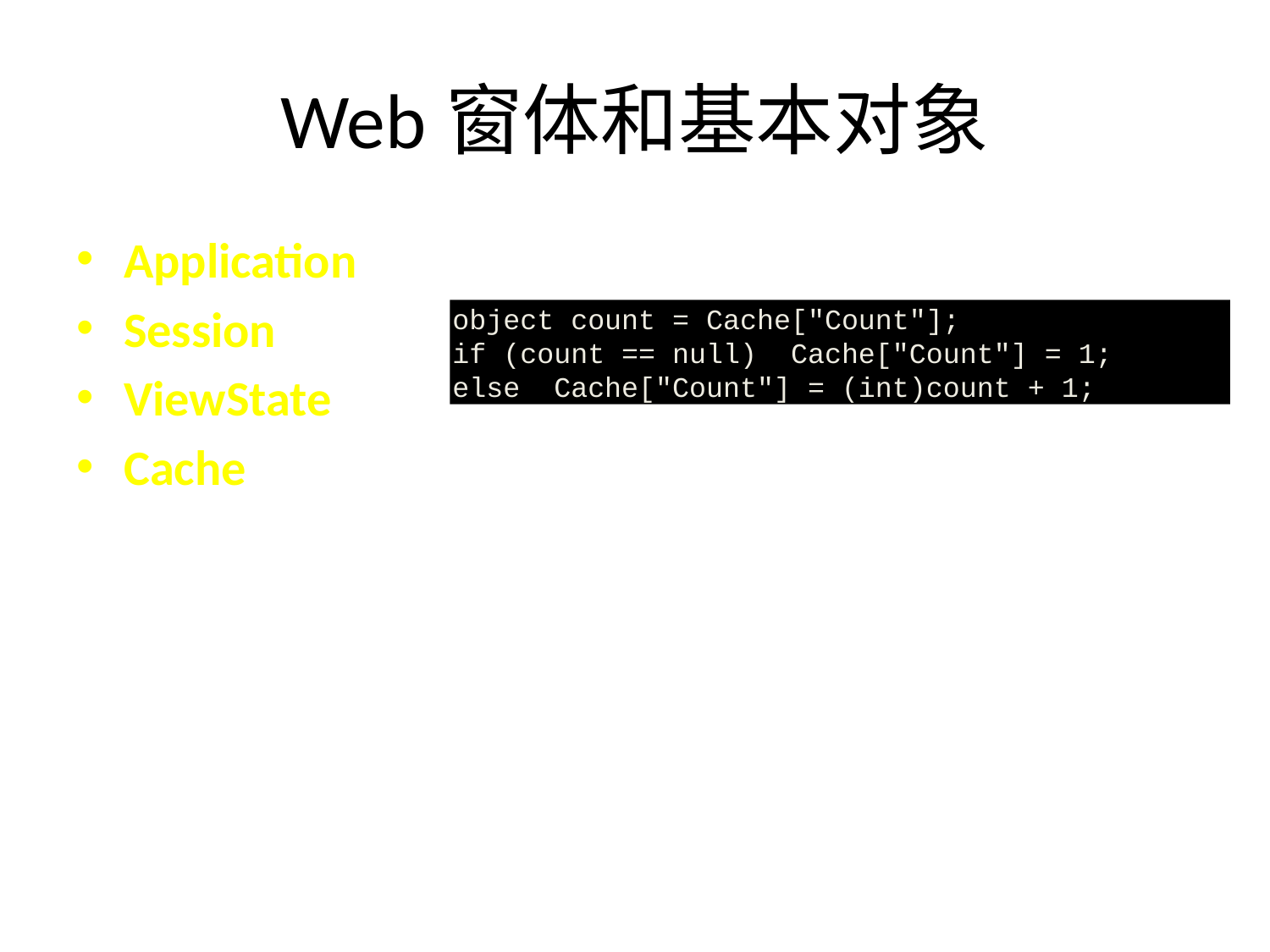

# Web窗体和基本对象
Application
Session
ViewState
Cache

object count = Cache["Count"];
if (count == null)  Cache["Count"] = 1;
else  Cache["Count"] = (int)count + 1;
16